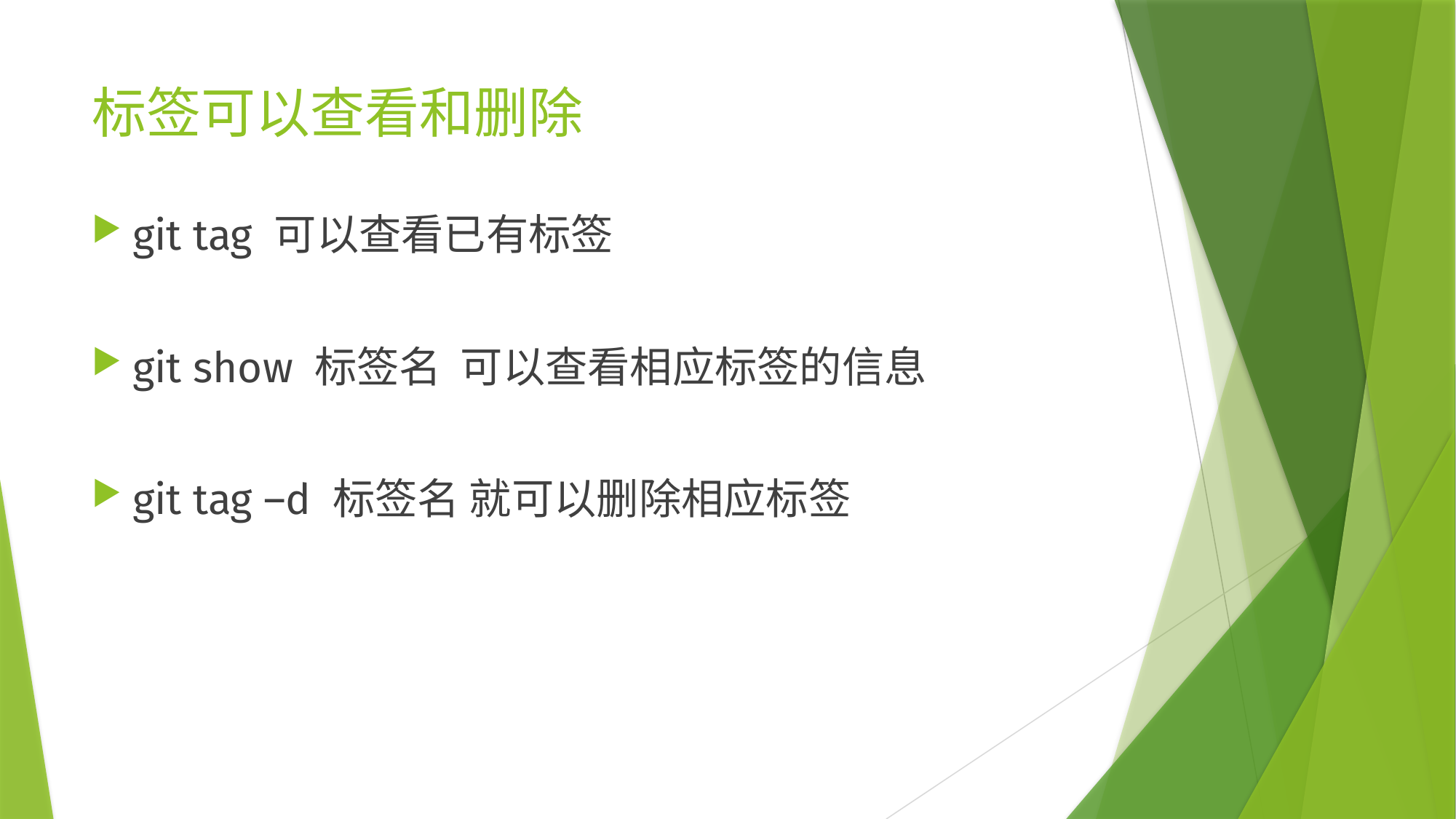

# 标签可以查看和删除
git tag 可以查看已有标签

git show 标签名  可以查看相应标签的信息

git tag –d 标签名 就可以删除相应标签